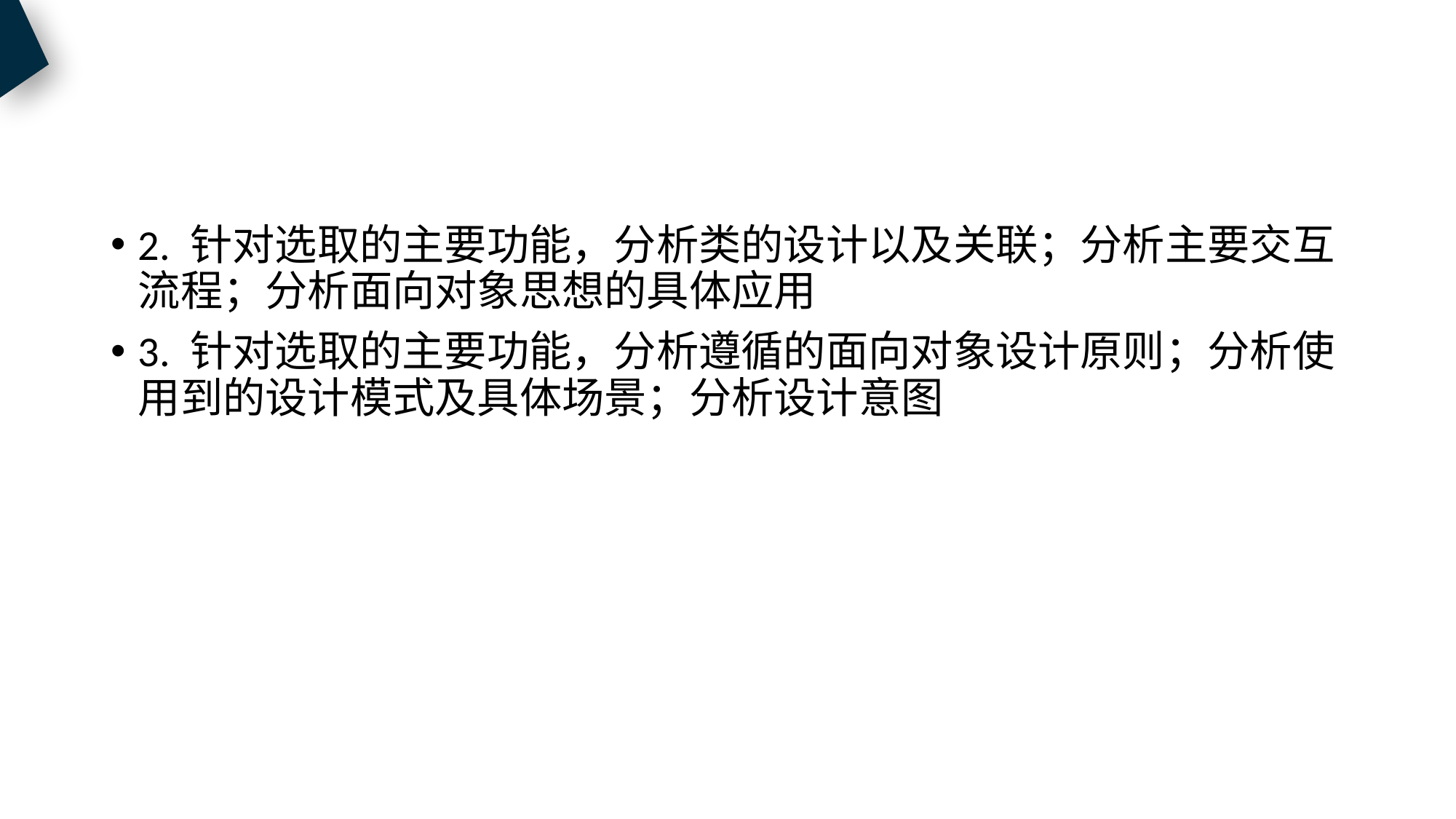

#
2. 针对选取的主要功能，分析类的设计以及关联；分析主要交互流程；分析面向对象思想的具体应用
3. 针对选取的主要功能，分析遵循的面向对象设计原则；分析使用到的设计模式及具体场景；分析设计意图